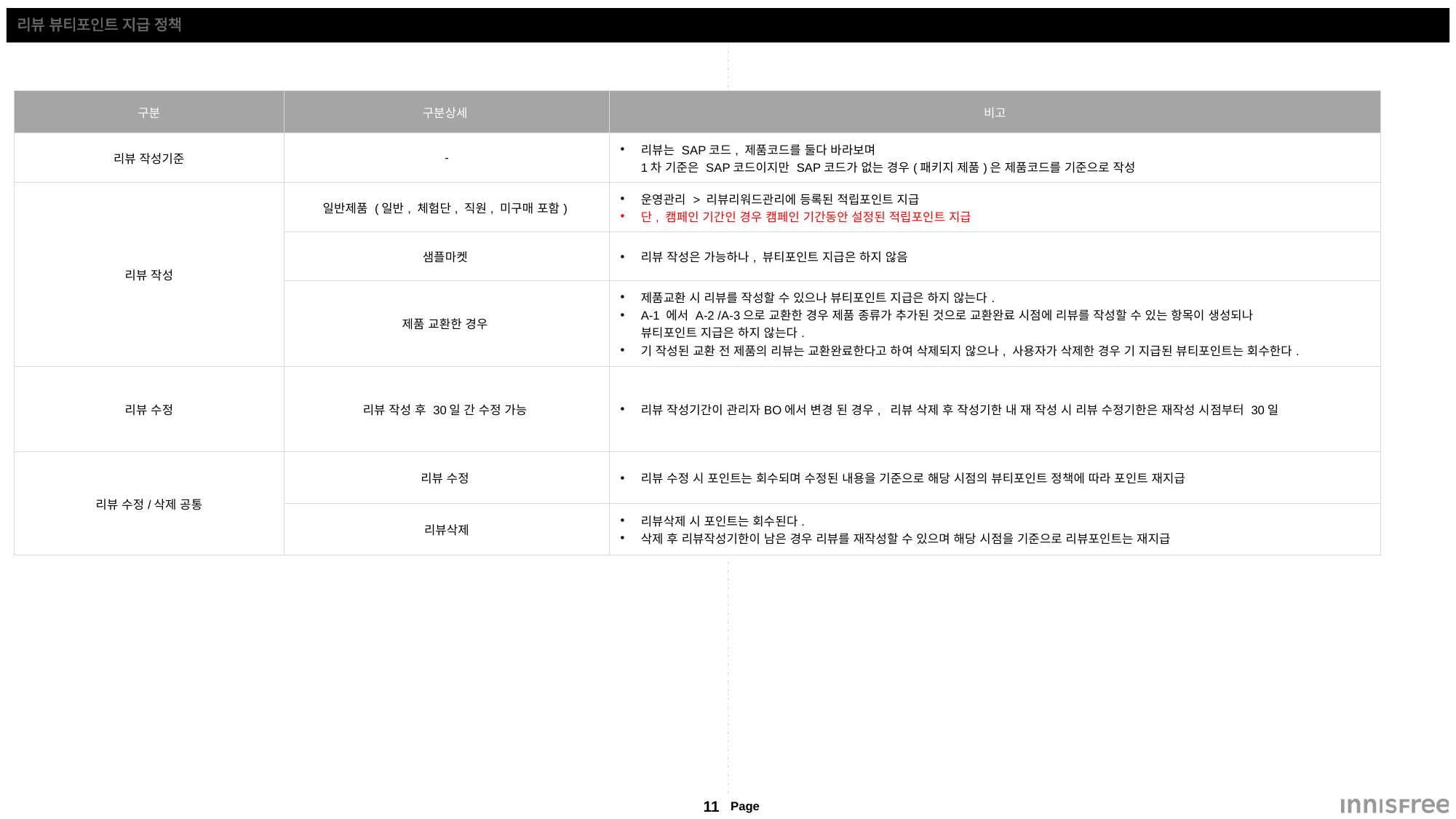

# 리뷰 뷰티포인트 지급 정책
| 구분 | 구분상세 | 비고 |
| --- | --- | --- |
| 리뷰 작성기준 | - | 리뷰는 SAP코드, 제품코드를 둘다 바라보며 1차 기준은 SAP코드이지만 SAP코드가 없는 경우(패키지 제품)은 제품코드를 기준으로 작성 |
| 리뷰 작성 | 일반제품 (일반, 체험단, 직원, 미구매 포함) | 운영관리 > 리뷰리워드관리에 등록된 적립포인트 지급 단, 캠페인 기간인 경우 캠페인 기간동안 설정된 적립포인트 지급 |
|  | 샘플마켓 | 리뷰 작성은 가능하나, 뷰티포인트 지급은 하지 않음 |
|  | 제품 교환한 경우 | 제품교환 시 리뷰를 작성할 수 있으나 뷰티포인트 지급은 하지 않는다. A-1 에서 A-2 /A-3으로 교환한 경우 제품 종류가 추가된 것으로 교환완료 시점에 리뷰를 작성할 수 있는 항목이 생성되나 뷰티포인트 지급은 하지 않는다. 기 작성된 교환 전 제품의 리뷰는 교환완료한다고 하여 삭제되지 않으나, 사용자가 삭제한 경우 기 지급된 뷰티포인트는 회수한다. |
| 리뷰 수정 | 리뷰 작성 후 30일 간 수정 가능 | 리뷰 작성기간이 관리자BO에서 변경 된 경우, 리뷰 삭제 후 작성기한 내 재 작성 시 리뷰 수정기한은 재작성 시점부터 30일 |
| 리뷰 수정/삭제 공통 | 리뷰 수정 | 리뷰 수정 시 포인트는 회수되며 수정된 내용을 기준으로 해당 시점의 뷰티포인트 정책에 따라 포인트 재지급 |
|  | 리뷰삭제 | 리뷰삭제 시 포인트는 회수된다. 삭제 후 리뷰작성기한이 남은 경우 리뷰를 재작성할 수 있으며 해당 시점을 기준으로 리뷰포인트는 재지급 |